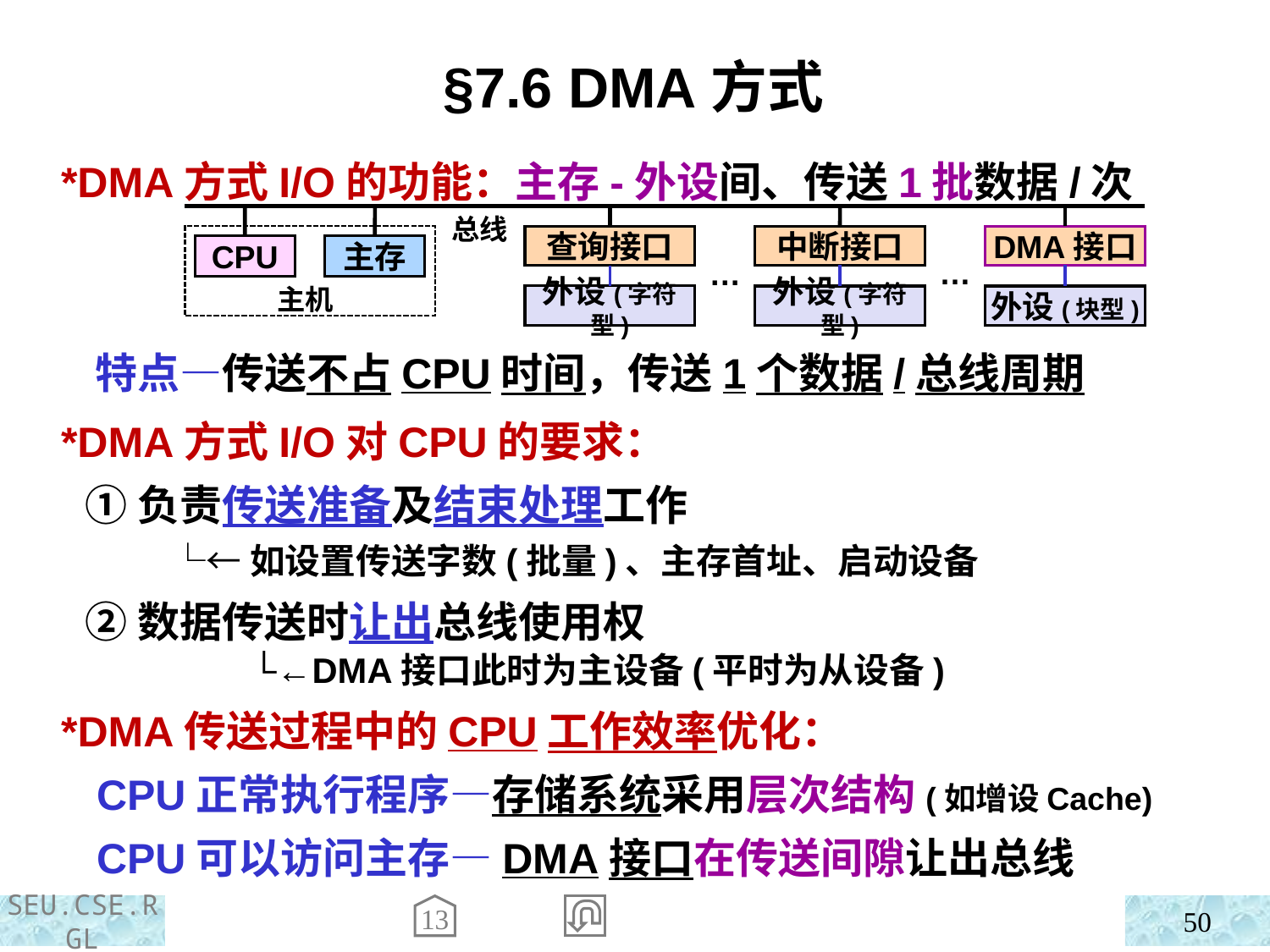

§7.6 DMA方式
  *DMA方式I/O的功能：主存-外设间、传送1批数据/次
总线

中断接口
DMA接口
查询接口
CPU
主存
…
…
主机
外设(字符型)
外设(字符型)
外设(块型)
     特点—传送不占CPU时间，传送1个数据/总线周期
  *DMA方式I/O对CPU的要求：
     ①负责传送准备及结束处理工作
              └←如设置传送字数(批量)、主存首址、启动设备
     ②数据传送时让出总线使用权
                      └←DMA接口此时为主设备(平时为从设备)
  *DMA传送过程中的CPU工作效率优化：
     CPU正常执行程序—存储系统采用层次结构(如增设Cache)
     CPU可以访问主存—DMA接口在传送间隙让出总线

13
50